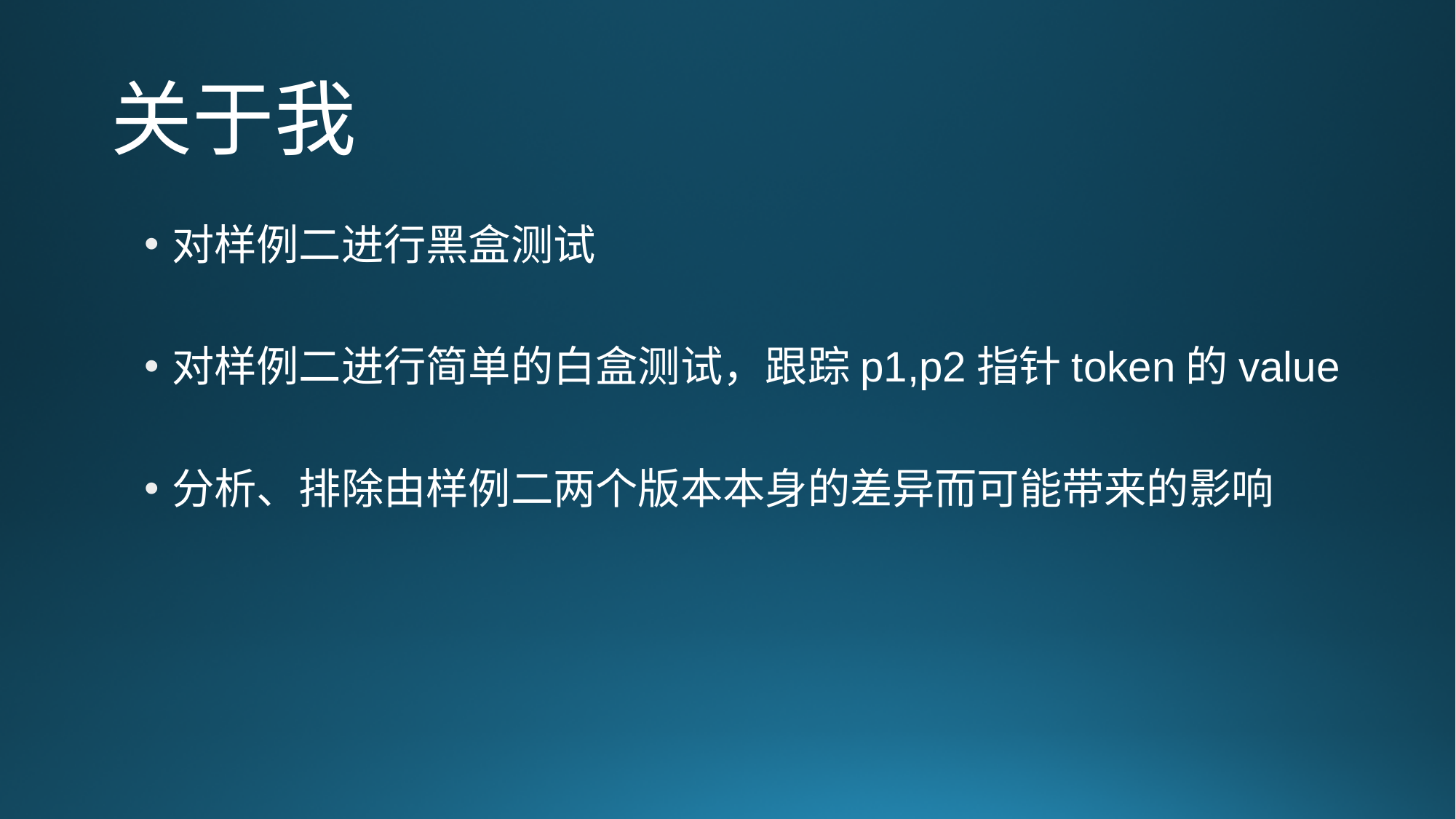

# 关于我
对样例二进行黑盒测试

对样例二进行简单的白盒测试，跟踪p1,p2指针token的value

分析、排除由样例二两个版本本身的差异而可能带来的影响